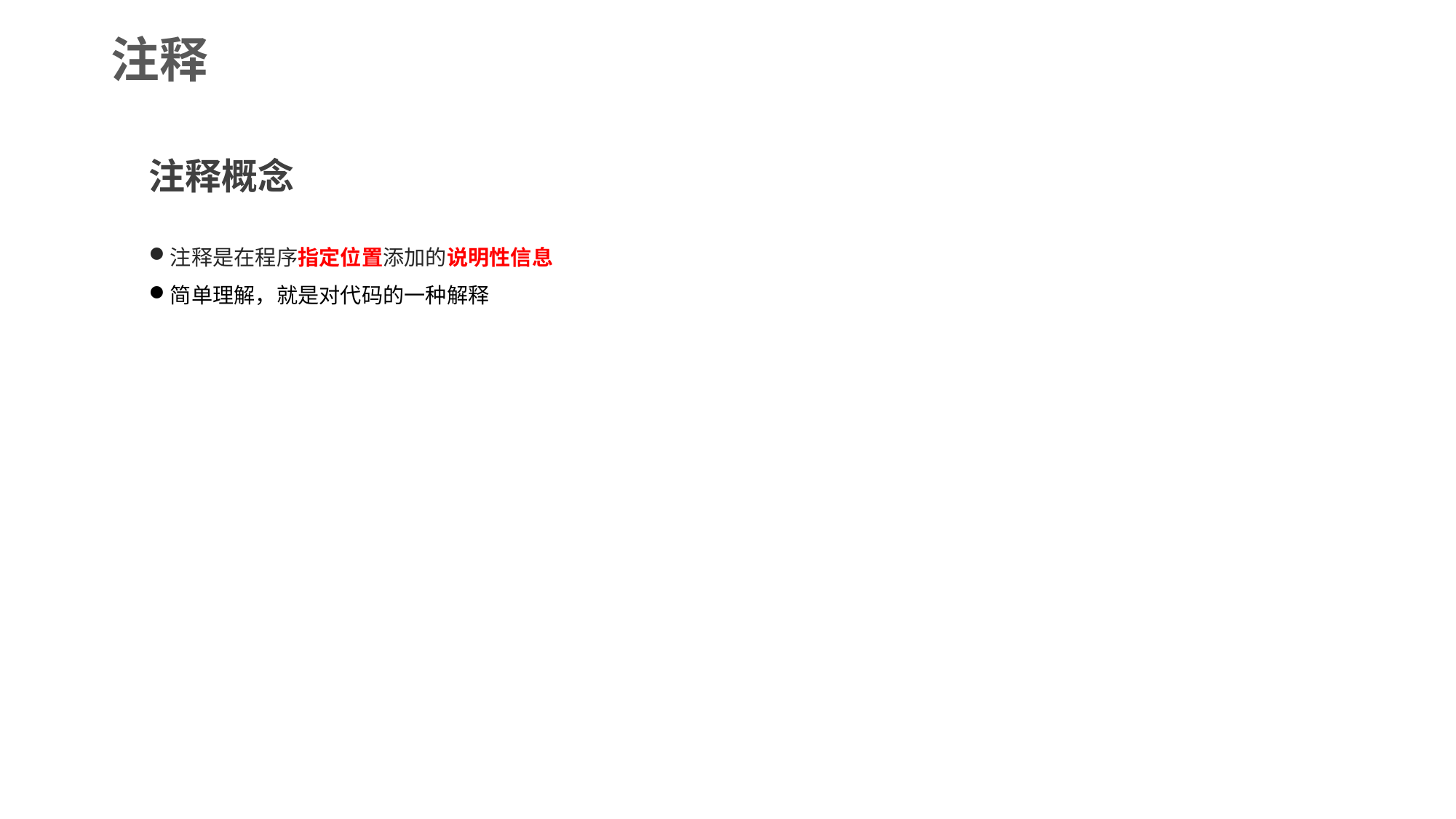

注释
注释概念
注释是在程序指定位置添加的说明性信息
简单理解，就是对代码的一种解释